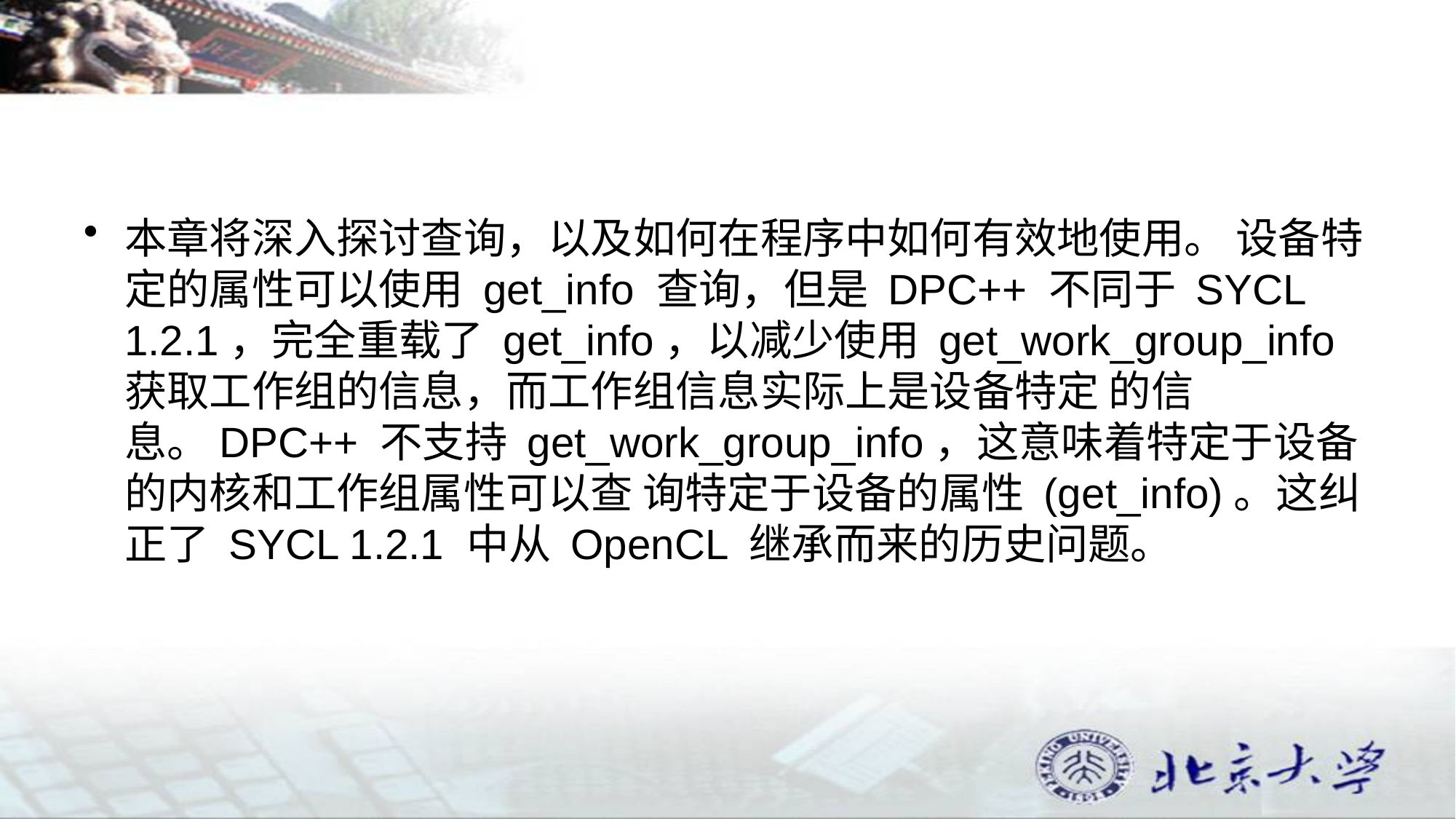

#
本章将深入探讨查询，以及如何在程序中如何有效地使用。 设备特定的属性可以使用 get_info 查询，但是 DPC++ 不同于 SYCL 1.2.1，完全重载了 get_info，以减少使用 get_work_group_info 获取工作组的信息，而工作组信息实际上是设备特定 的信息。DPC++ 不支持 get_work_group_info，这意味着特定于设备的内核和工作组属性可以查 询特定于设备的属性 (get_info)。这纠正了 SYCL 1.2.1 中从 OpenCL 继承而来的历史问题。